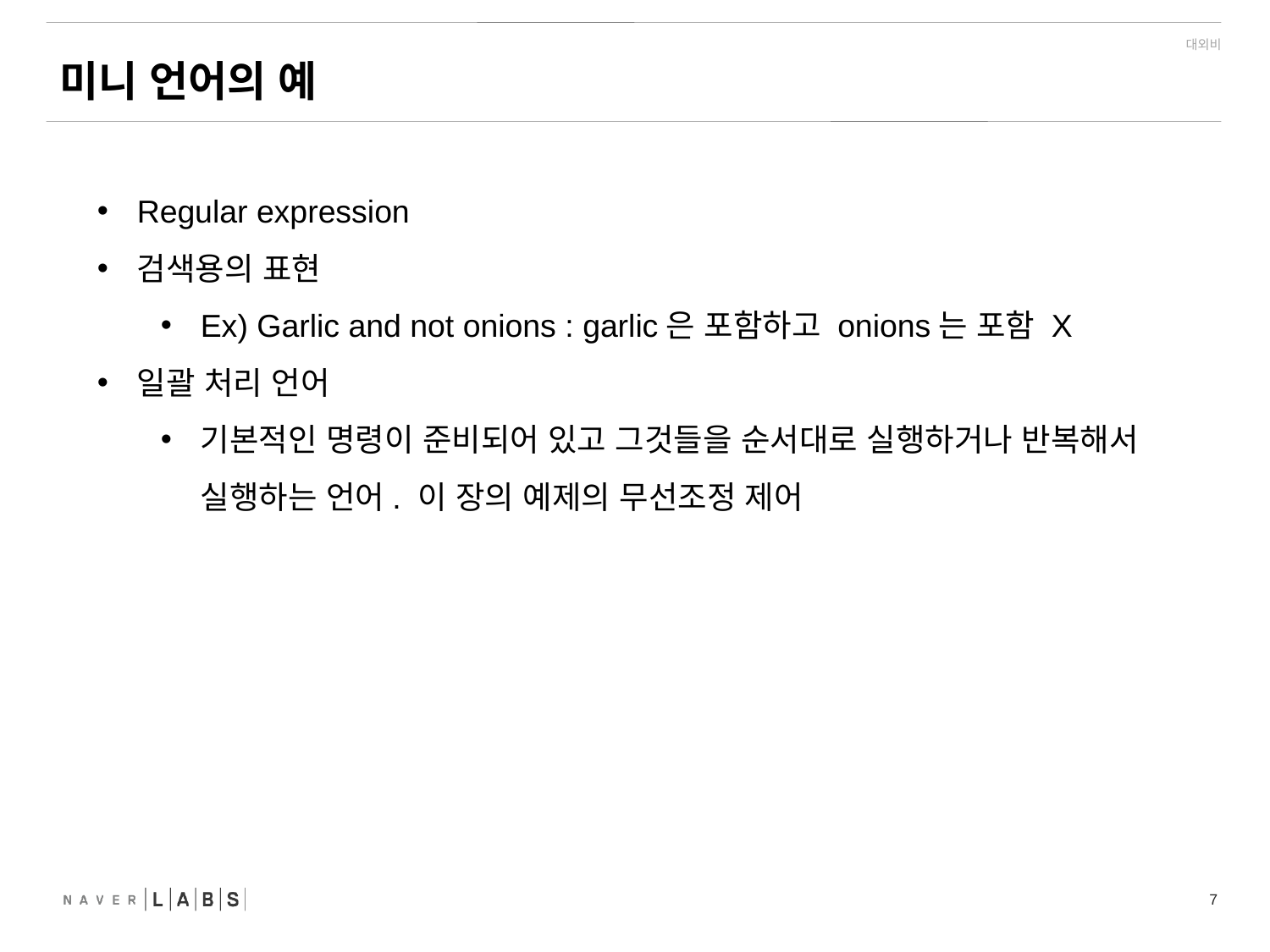

미니 언어의 예
Regular expression
검색용의 표현
Ex) Garlic and not onions : garlic은 포함하고 onions는 포함 X
일괄 처리 언어
기본적인 명령이 준비되어 있고 그것들을 순서대로 실행하거나 반복해서 실행하는 언어. 이 장의 예제의 무선조정 제어